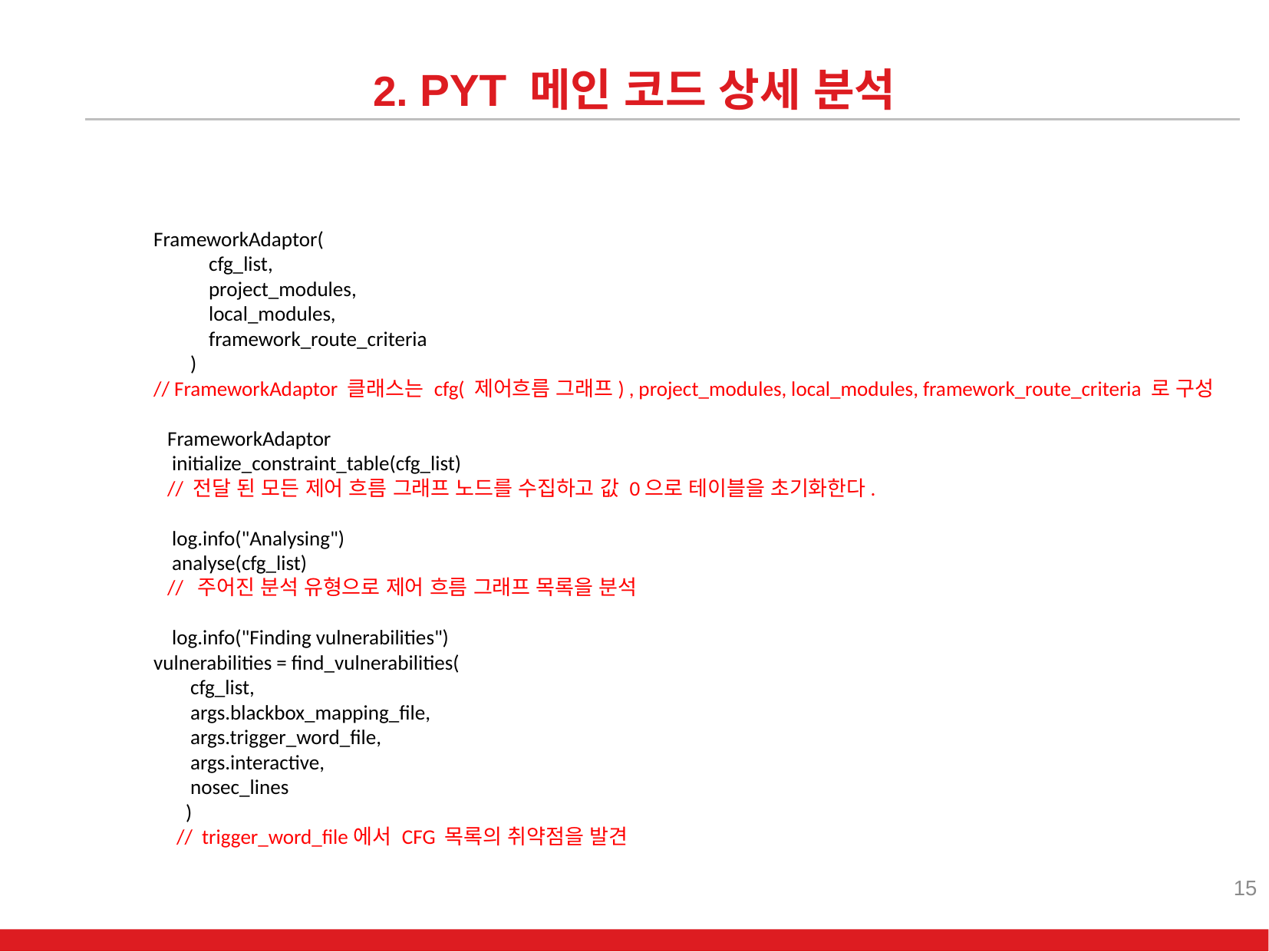

2. PYT 메인 코드 상세 분석
FrameworkAdaptor(
            cfg_list,
            project_modules,
            local_modules,
            framework_route_criteria
        )
// FrameworkAdaptor 클래스는 cfg( 제어흐름 그래프) , project_modules, local_modules, framework_route_criteria 로 구성

   FrameworkAdaptor
    initialize_constraint_table(cfg_list)
   // 전달 된 모든 제어 흐름 그래프 노드를 수집하고 값 0으로 테이블을 초기화한다.

    log.info("Analysing")
    analyse(cfg_list)
   //  주어진 분석 유형으로 제어 흐름 그래프 목록을 분석

    log.info("Finding vulnerabilities")
vulnerabilities = find_vulnerabilities(
        cfg_list,
        args.blackbox_mapping_file,
        args.trigger_word_file,
        args.interactive,
        nosec_lines
       )
     //  trigger_word_file에서 CFG 목록의 취약점을 발견
15